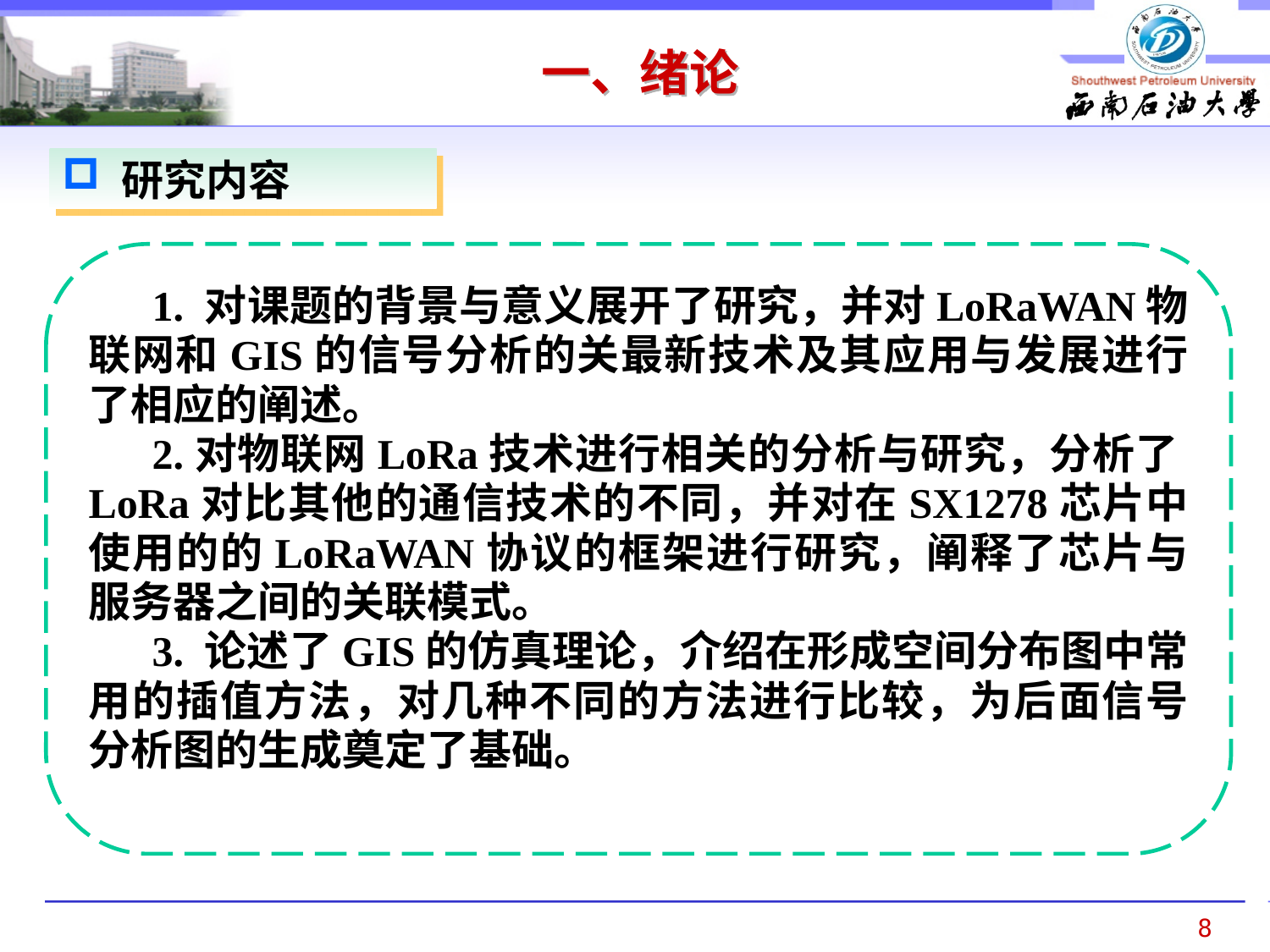

一、绪论
 研究内容
1. 对课题的背景与意义展开了研究，并对LoRaWAN物联网和GIS的信号分析的关最新技术及其应用与发展进行了相应的阐述。
2.对物联网LoRa技术进行相关的分析与研究，分析了LoRa对比其他的通信技术的不同，并对在SX1278芯片中使用的的LoRaWAN协议的框架进行研究，阐释了芯片与服务器之间的关联模式。
3. 论述了GIS的仿真理论，介绍在形成空间分布图中常用的插值方法，对几种不同的方法进行比较，为后面信号分析图的生成奠定了基础。

8